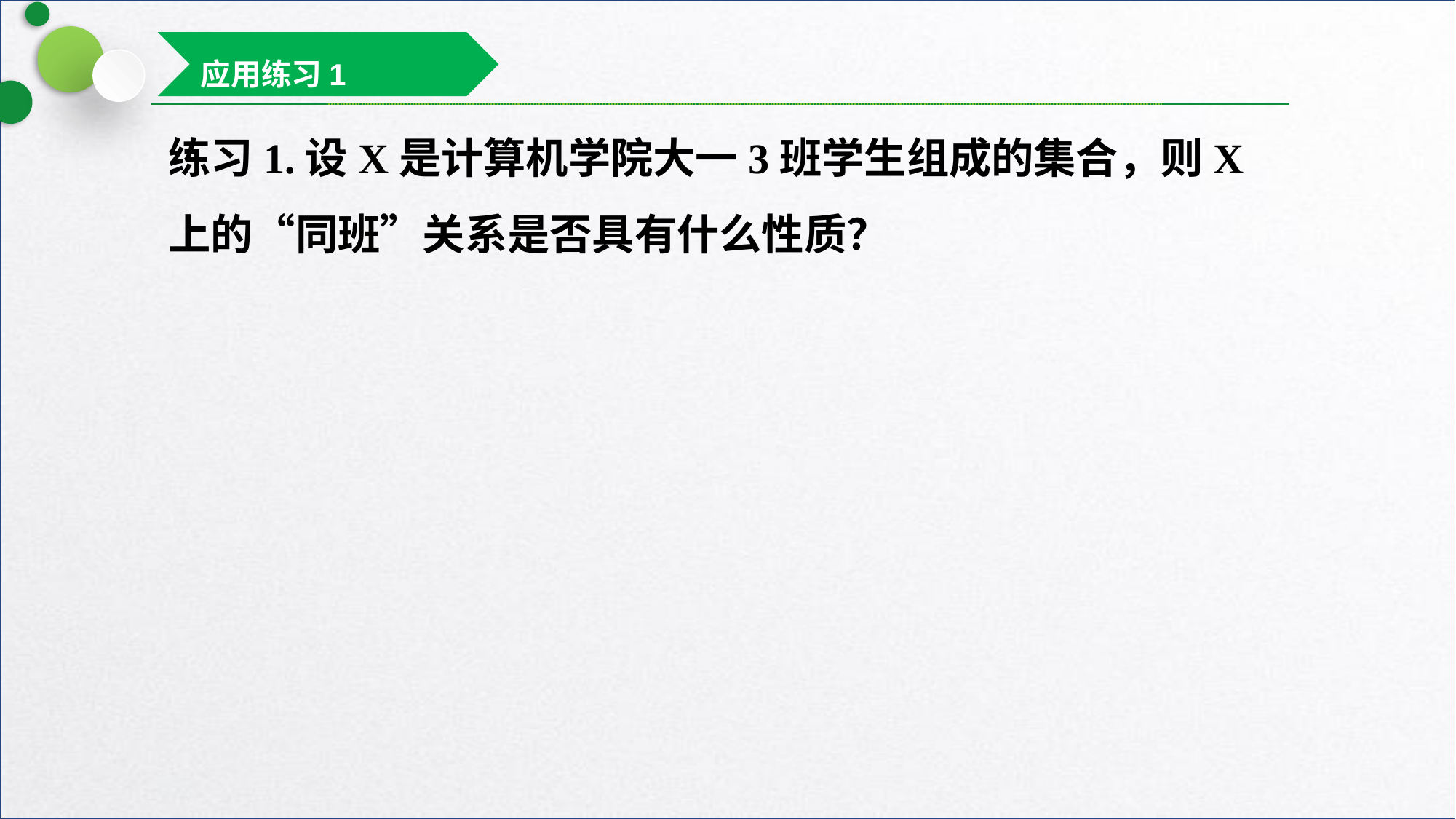

应用练习1
练习1.设X是计算机学院大一3班学生组成的集合，则X上的“同班”关系是否具有什么性质？